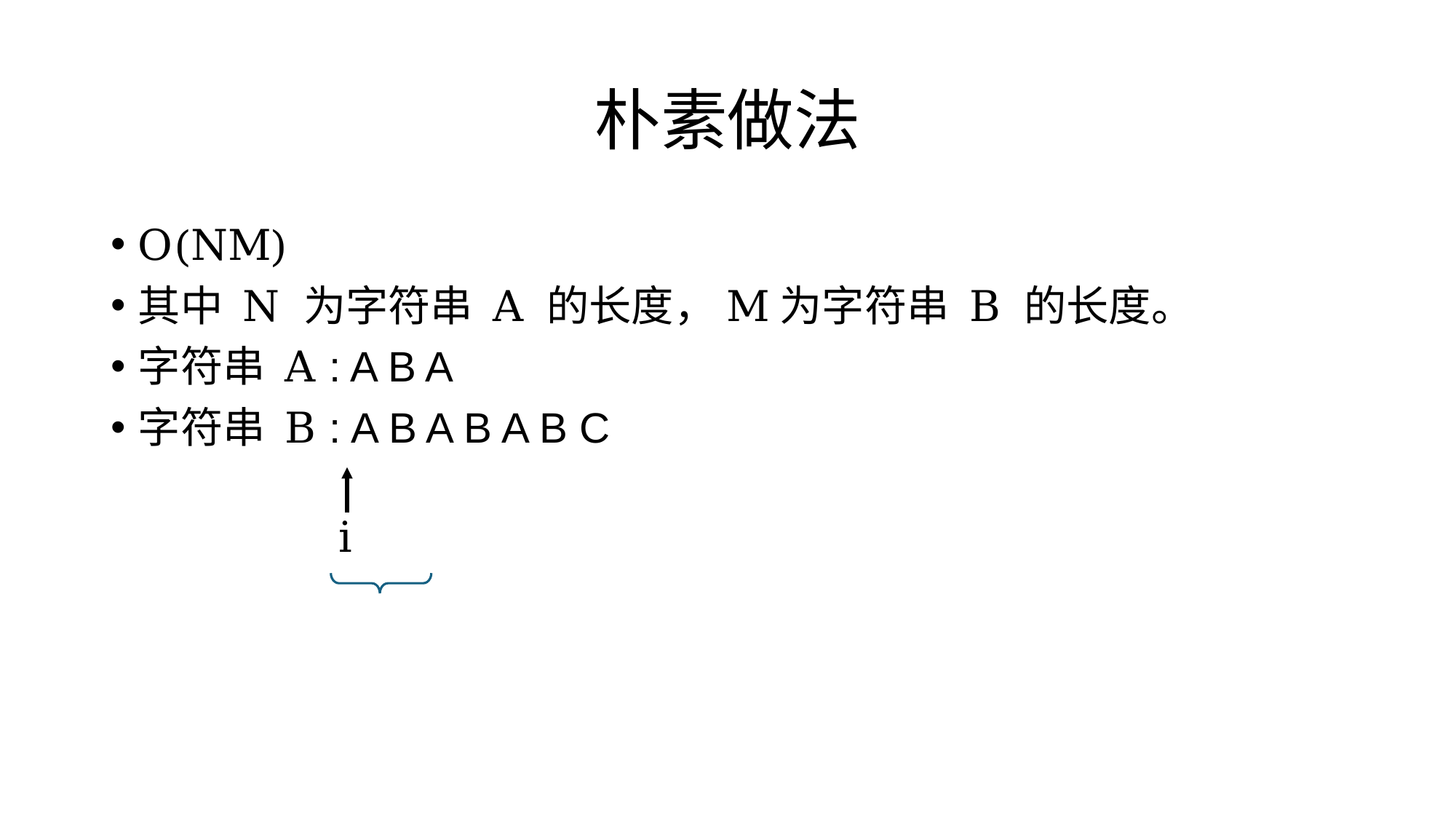

# 朴素做法
O(NM)
其中 N 为字符串 A 的长度，M为字符串 B 的长度。
字符串 A : A B A
字符串 B : A B A B A B C

i